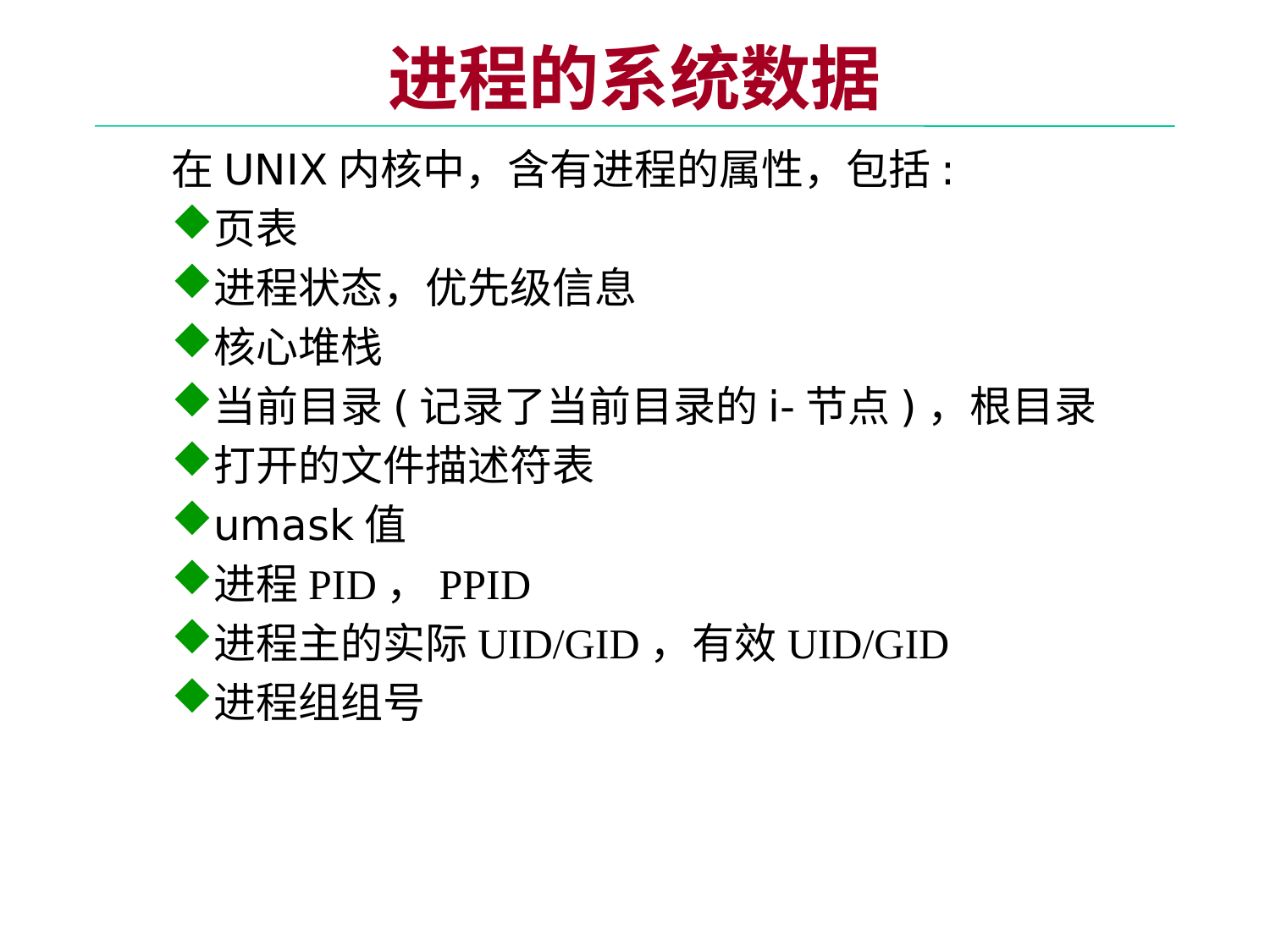

# 进程的系统数据
在UNIX内核中，含有进程的属性，包括:
页表
进程状态，优先级信息
核心堆栈
当前目录(记录了当前目录的i-节点)，根目录
打开的文件描述符表
umask值
进程PID，PPID
进程主的实际UID/GID，有效UID/GID
进程组组号